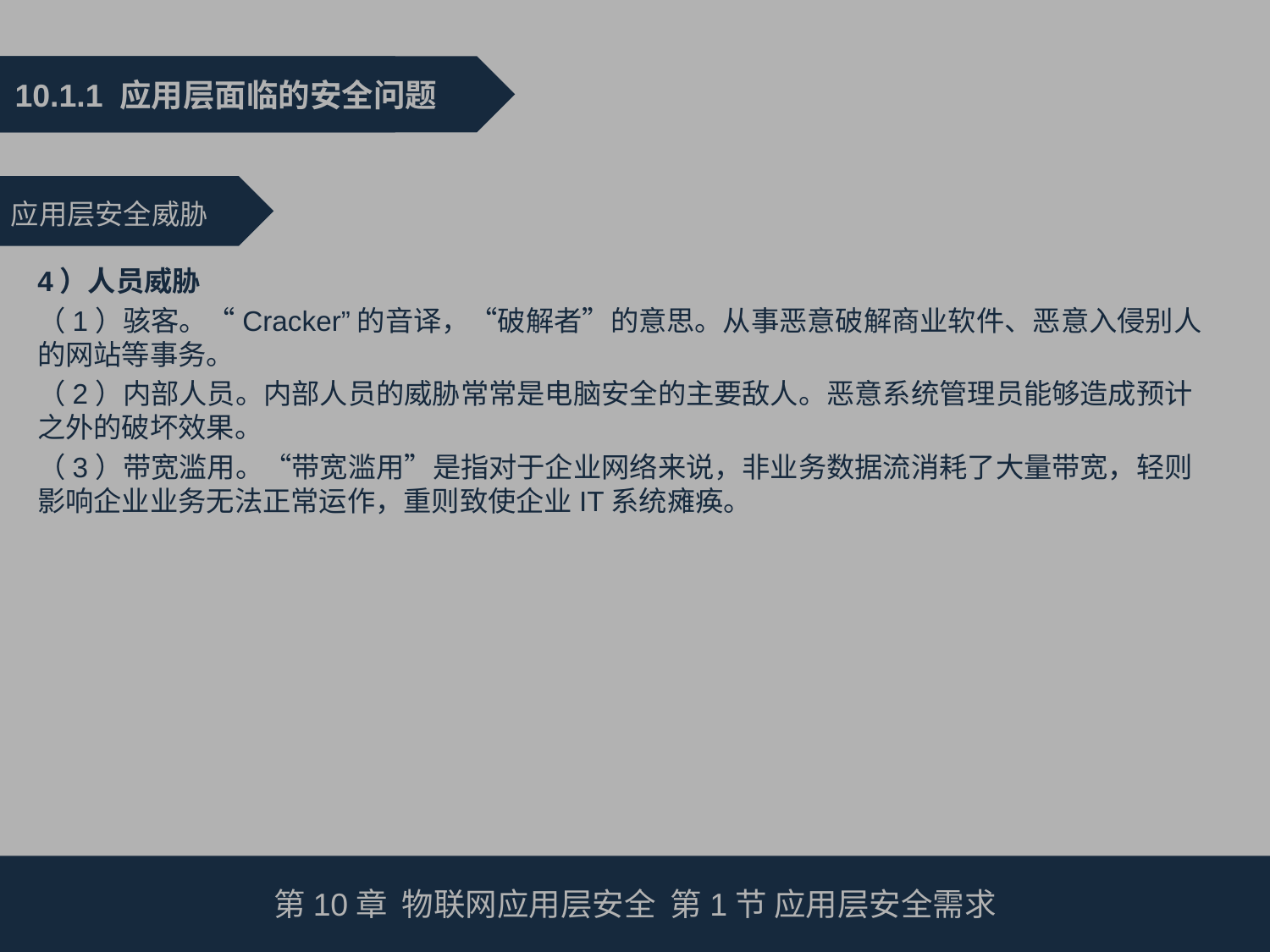

10.1.1 应用层面临的安全问题

应用层安全威胁
4）人员威胁
（1）骇客。“Cracker”的音译，“破解者”的意思。从事恶意破解商业软件、恶意入侵别人的网站等事务。
（2）内部人员。内部人员的威胁常常是电脑安全的主要敌人。恶意系统管理员能够造成预计之外的破坏效果。
（3）带宽滥用。“带宽滥用”是指对于企业网络来说，非业务数据流消耗了大量带宽，轻则影响企业业务无法正常运作，重则致使企业IT系统瘫痪。